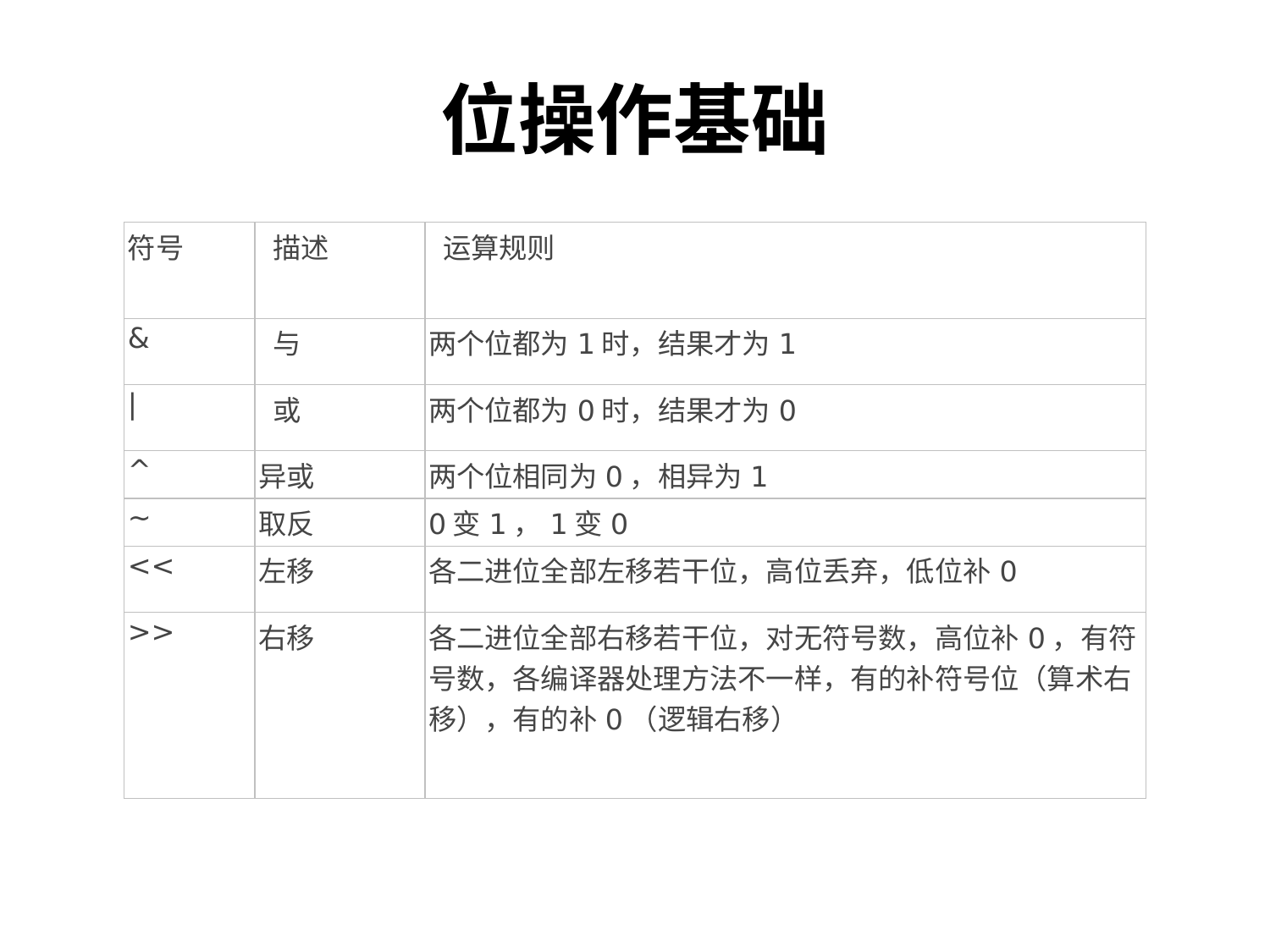

# 位操作基础
| 符号 | 描述 | 运算规则 |
| --- | --- | --- |
| & | 与 | 两个位都为1时，结果才为1 |
| | | 或 | 两个位都为0时，结果才为0 |
| ^ | 异或 | 两个位相同为0，相异为1 |
| ~ | 取反 | 0变1，1变0 |
| << | 左移 | 各二进位全部左移若干位，高位丢弃，低位补0 |
| >> | 右移 | 各二进位全部右移若干位，对无符号数，高位补0，有符号数，各编译器处理方法不一样，有的补符号位（算术右移），有的补0（逻辑右移） |